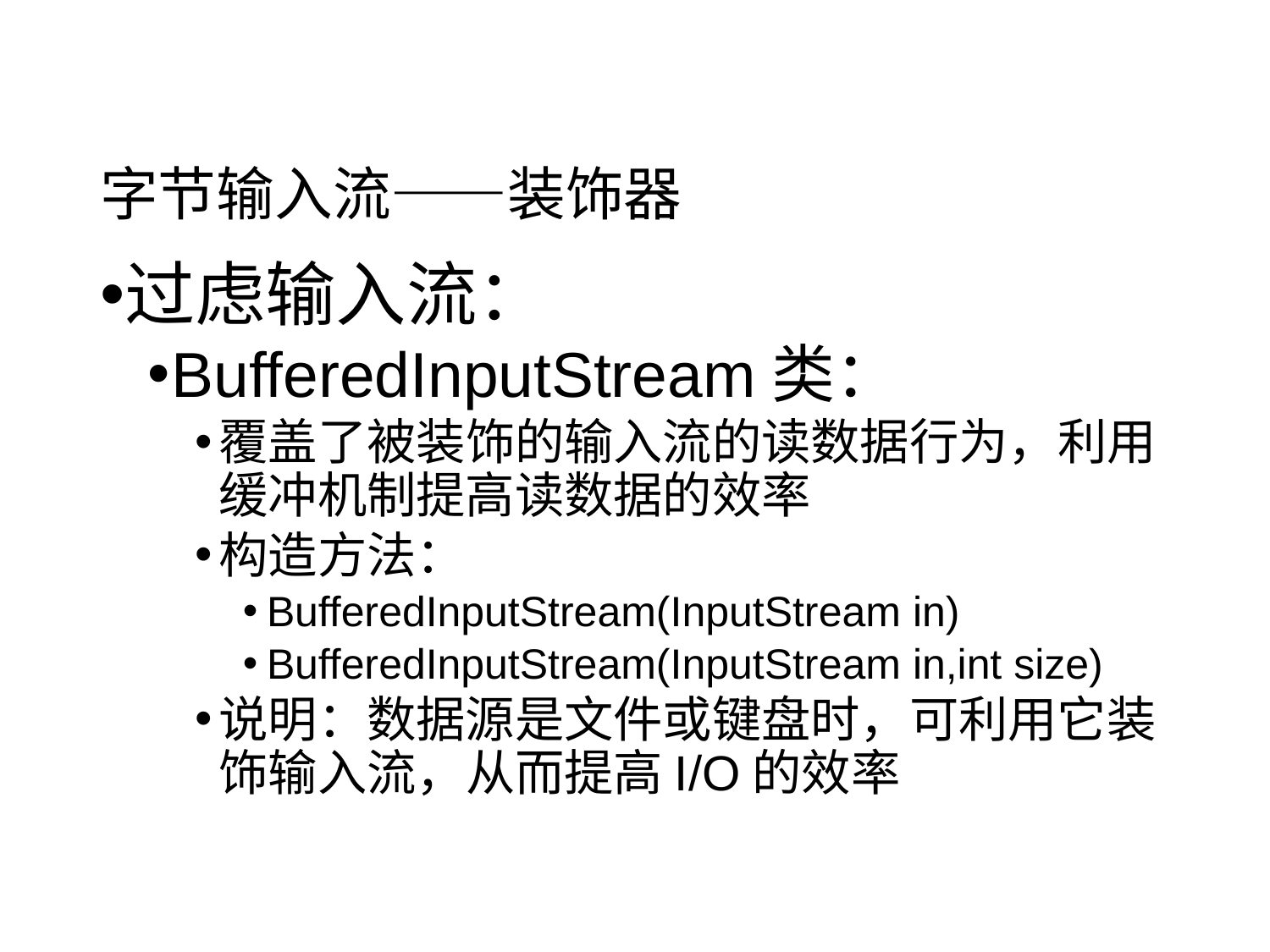

# 字节输入流——装饰器
过虑输入流：
BufferedInputStream类：
覆盖了被装饰的输入流的读数据行为，利用缓冲机制提高读数据的效率
构造方法：
BufferedInputStream(InputStream in)
BufferedInputStream(InputStream in,int size)
说明：数据源是文件或键盘时，可利用它装饰输入流，从而提高I/O的效率